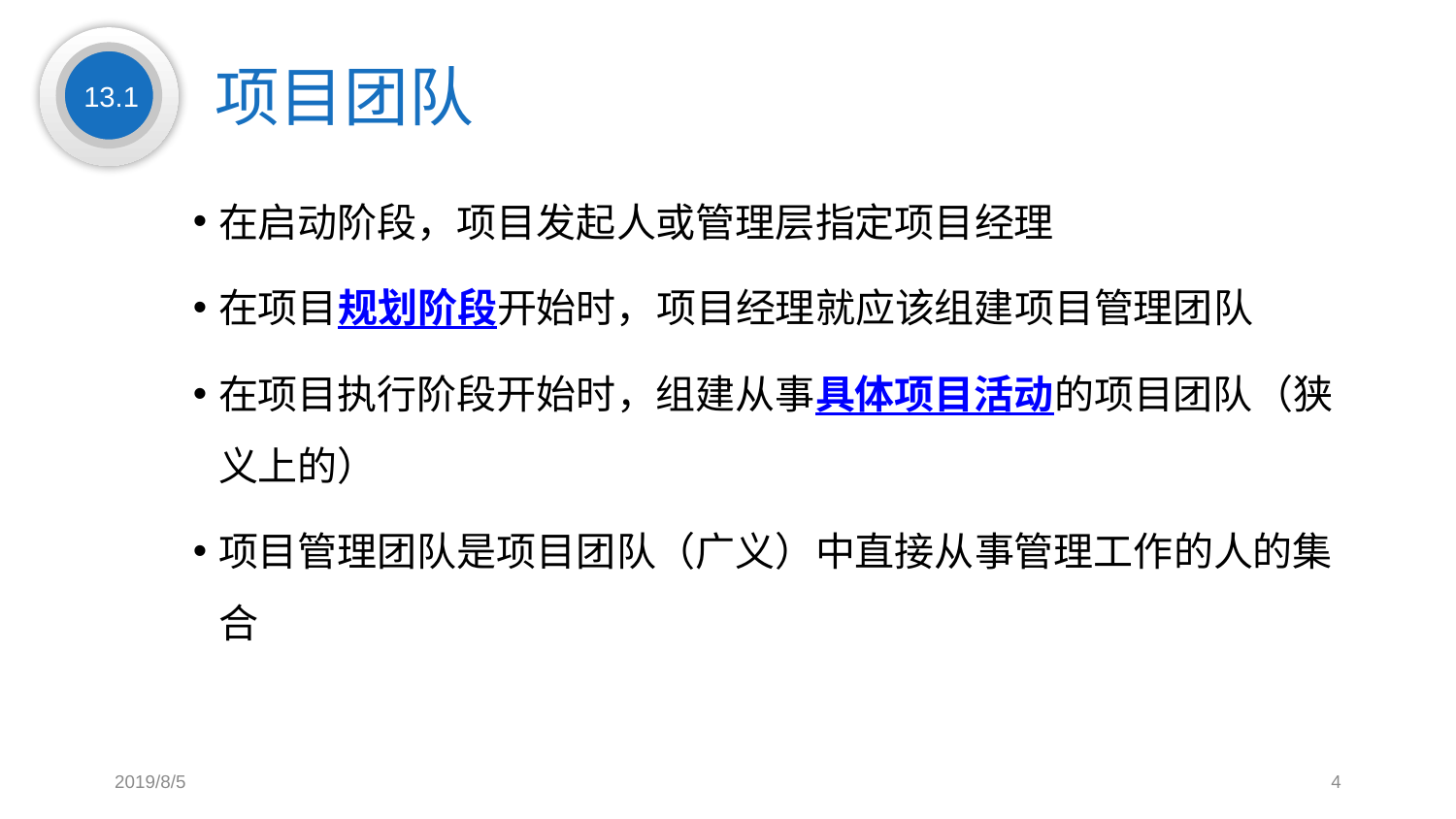

项目团队
13.1
在启动阶段，项目发起人或管理层指定项目经理
在项目规划阶段开始时，项目经理就应该组建项目管理团队
在项目执行阶段开始时，组建从事具体项目活动的项目团队（狭义上的）
项目管理团队是项目团队（广义）中直接从事管理工作的人的集合
#
2019/8/5
4